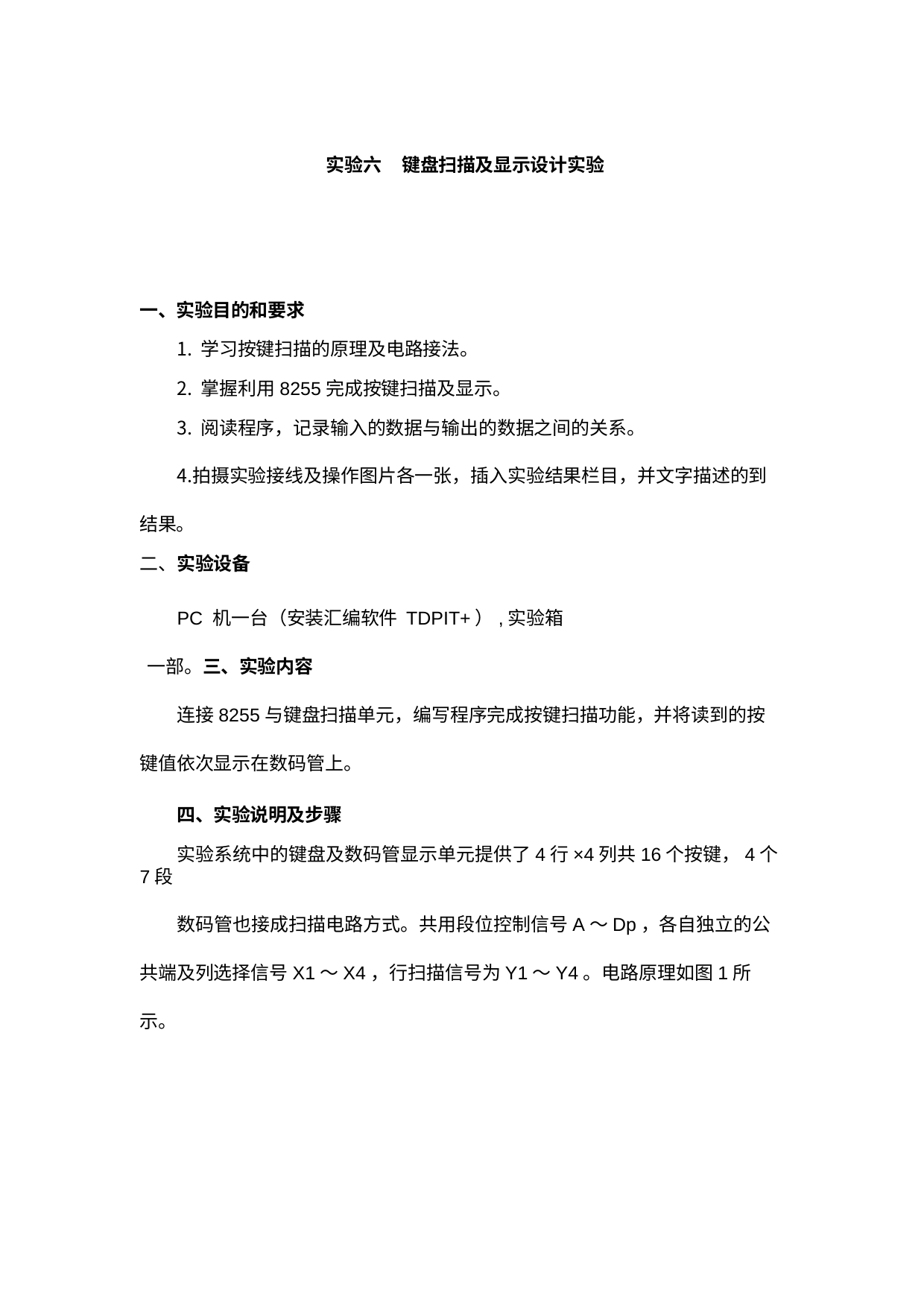

实验六	键盘扫描及显示设计实验
一、实验目的和要求

学习按键扫描的原理及电路接法。

掌握利用8255完成按键扫描及显示。

阅读程序，记录输入的数据与输出的数据之间的关系。
拍摄实验接线及操作图片各一张，插入实验结果栏目，并文字描述的到结果。

二、实验设备
PC 机一台（安装汇编软件 TDPIT+）,实验箱一部。三、实验内容
连接8255与键盘扫描单元，编写程序完成按键扫描功能，并将读到的按键值依次显示在数码管上。

四、实验说明及步骤

实验系统中的键盘及数码管显示单元提供了4行×4列共16个按键，4个7段
数码管也接成扫描电路方式。共用段位控制信号A～Dp，各自独立的公共端及列选择信号X1～X4，行扫描信号为Y1～Y4。电路原理如图1所示。